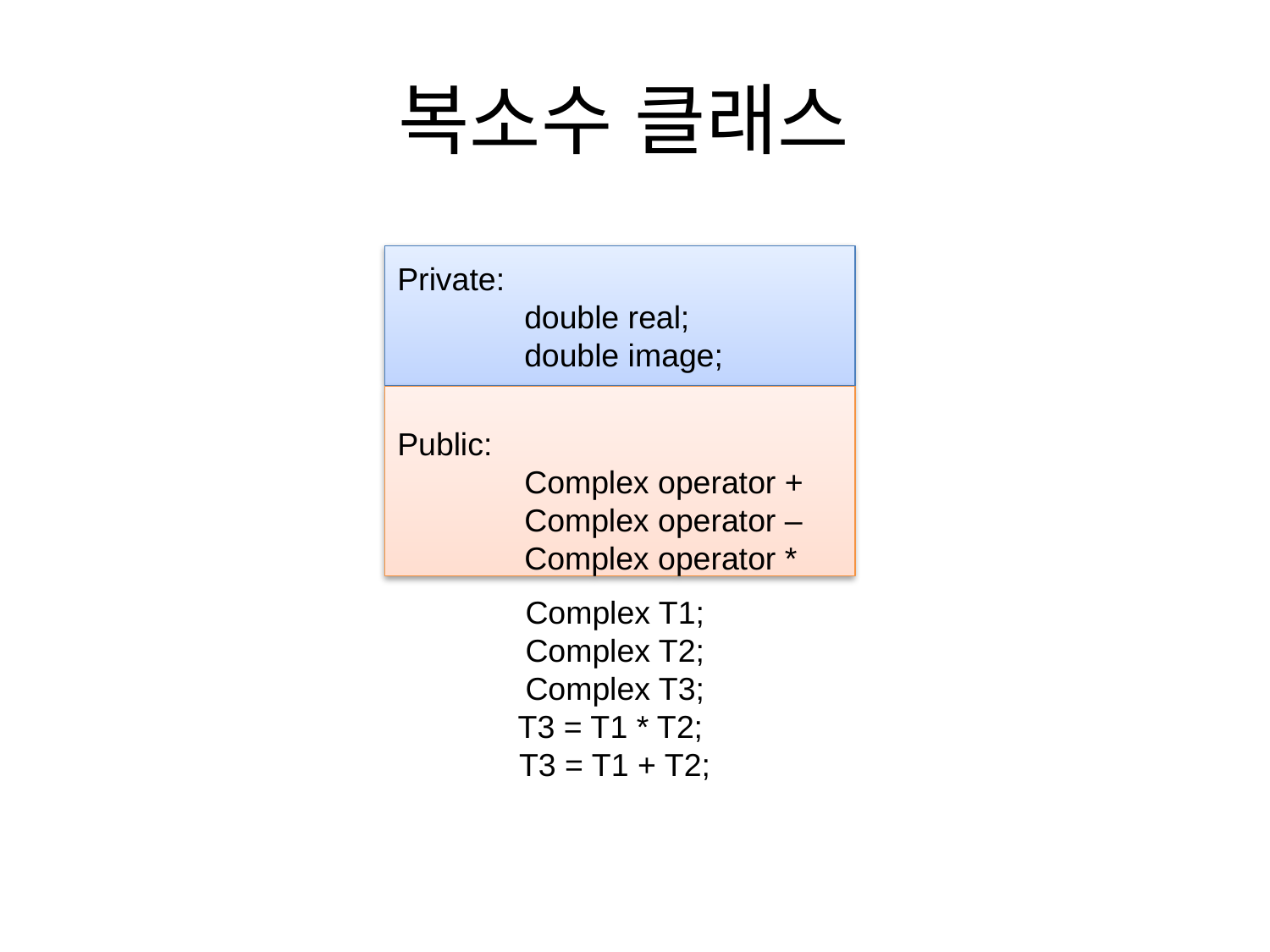

# 복소수 클래스

Private:
 	double real;
	double image;

Public:
 	Complex operator +
	Complex operator –
	Complex operator *
Complex T1;
Complex T2;
Complex T3;
T3 = T1 * T2;
T3 = T1 + T2;